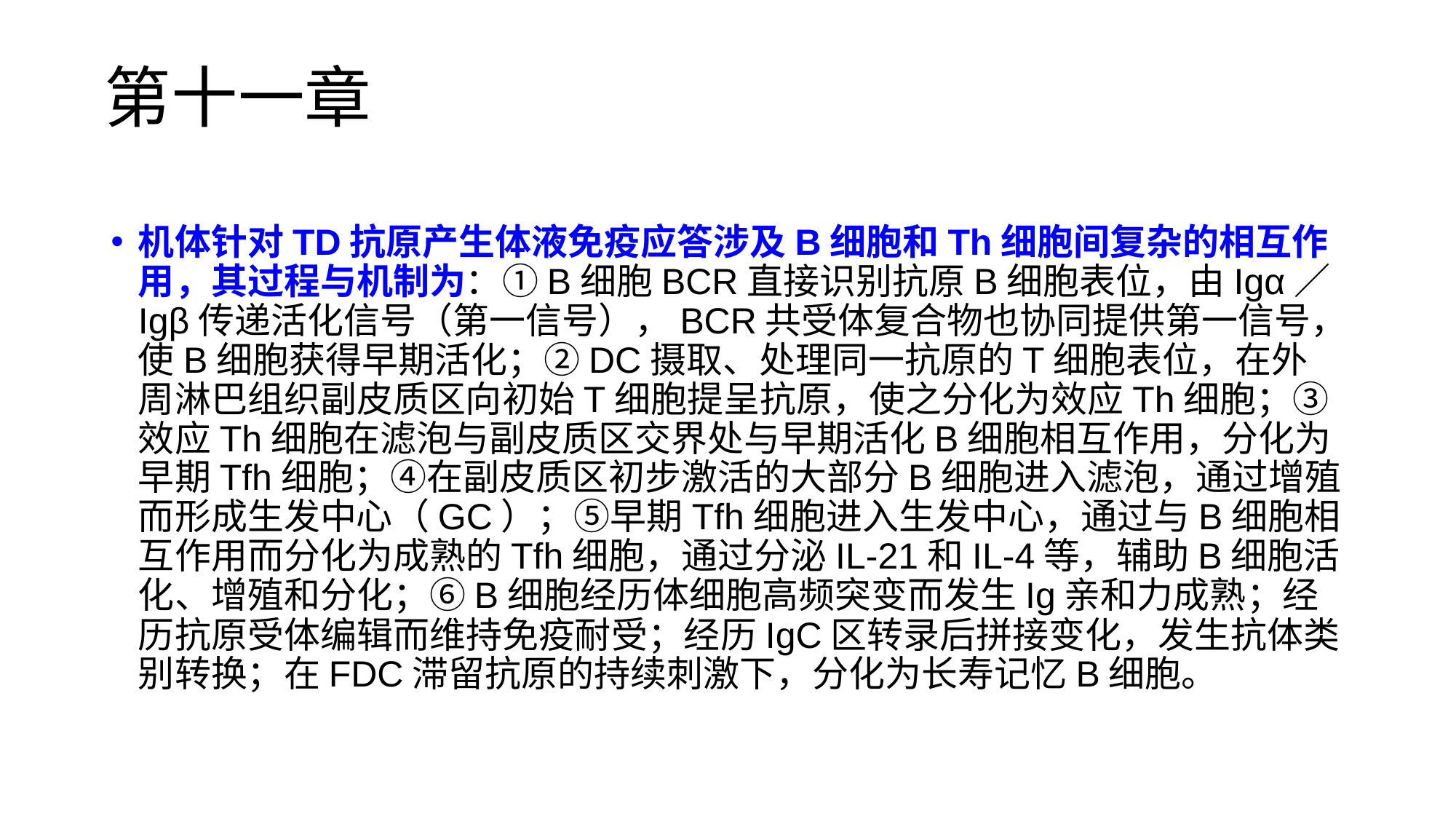

# 第十一章
机体针对TD抗原产生体液免疫应答涉及B细胞和Th细胞间复杂的相互作用，其过程与机制为：①B细胞BCR直接识别抗原B细胞表位，由Igα／Igβ传递活化信号（第一信号），BCR共受体复合物也协同提供第一信号，使B细胞获得早期活化；②DC摄取、处理同一抗原的T细胞表位，在外周淋巴组织副皮质区向初始T细胞提呈抗原，使之分化为效应Th细胞；③效应Th细胞在滤泡与副皮质区交界处与早期活化B细胞相互作用，分化为早期Tfh细胞；④在副皮质区初步激活的大部分B细胞进入滤泡，通过增殖而形成生发中心（GC）；⑤早期Tfh细胞进入生发中心，通过与B细胞相互作用而分化为成熟的Tfh细胞，通过分泌IL‐21和IL‐4等，辅助B细胞活化、增殖和分化；⑥B细胞经历体细胞高频突变而发生Ig亲和力成熟；经历抗原受体编辑而维持免疫耐受；经历IgC区转录后拼接变化，发生抗体类别转换；在FDC滞留抗原的持续刺激下，分化为长寿记忆B细胞。